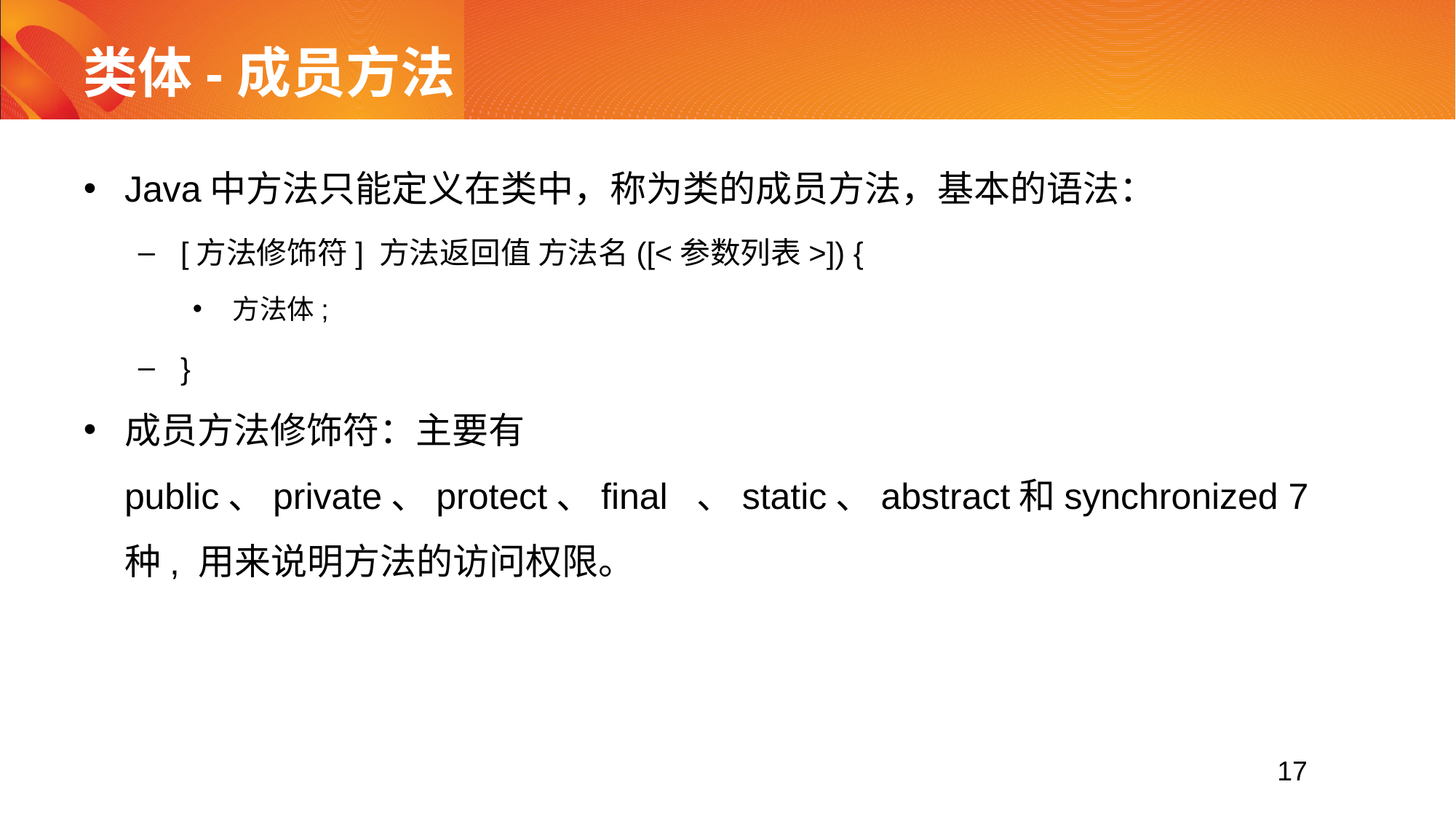

# 类体-成员方法
Java中方法只能定义在类中，称为类的成员方法，基本的语法：
 [方法修饰符] 方法返回值 方法名([<参数列表>]) {
 方法体;
 }
成员方法修饰符：主要有public、private、protect、final  、static、abstract和synchronized 7种, 用来说明方法的访问权限。